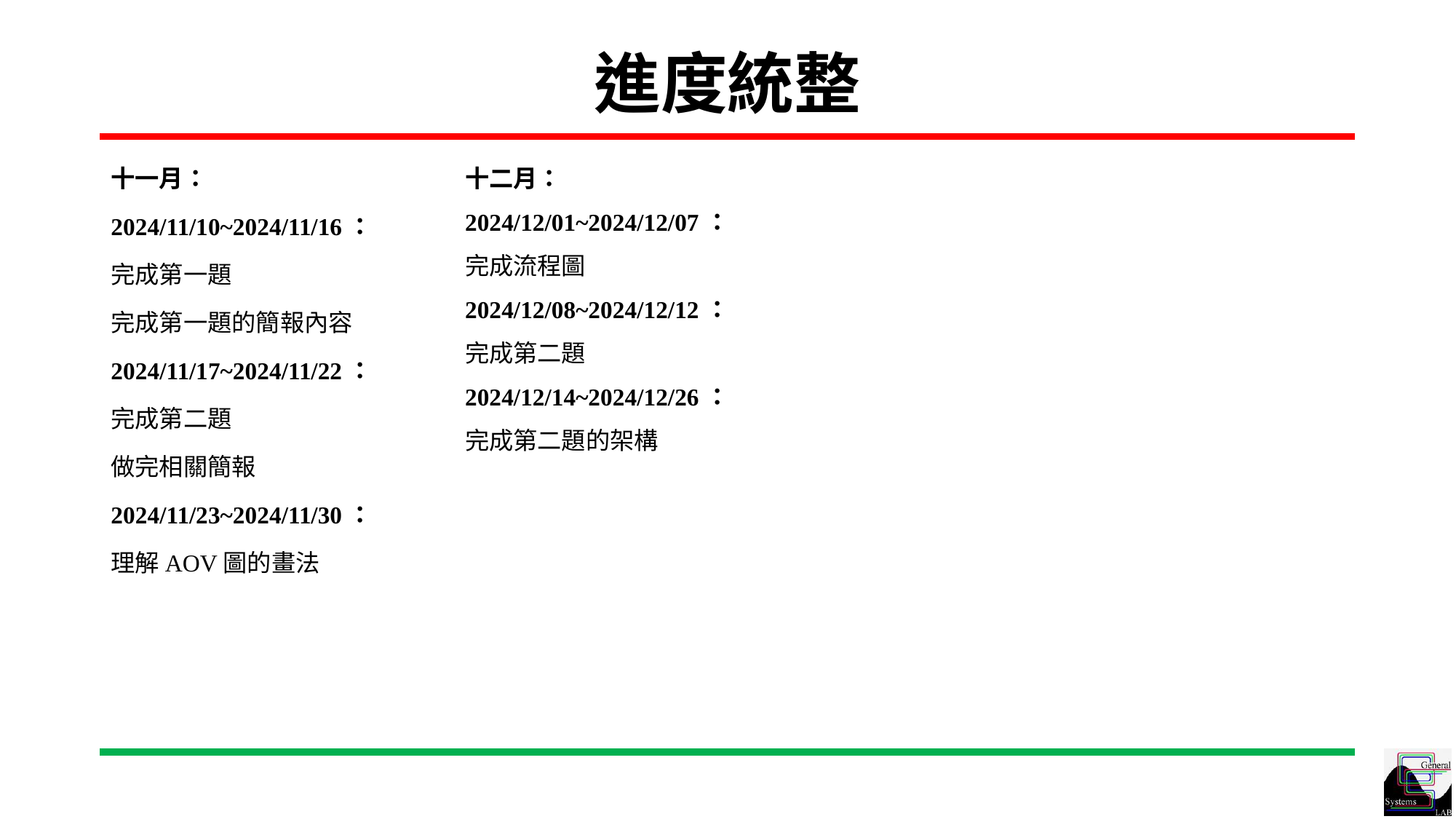

# 進度統整
十一月：
2024/11/10~2024/11/16：
完成第一題
完成第一題的簡報內容
2024/11/17~2024/11/22：
完成第二題
做完相關簡報
2024/11/23~2024/11/30：
理解AOV圖的畫法

十二月：
2024/12/01~2024/12/07：
完成流程圖
2024/12/08~2024/12/12：
完成第二題
2024/12/14~2024/12/26：
完成第二題的架構